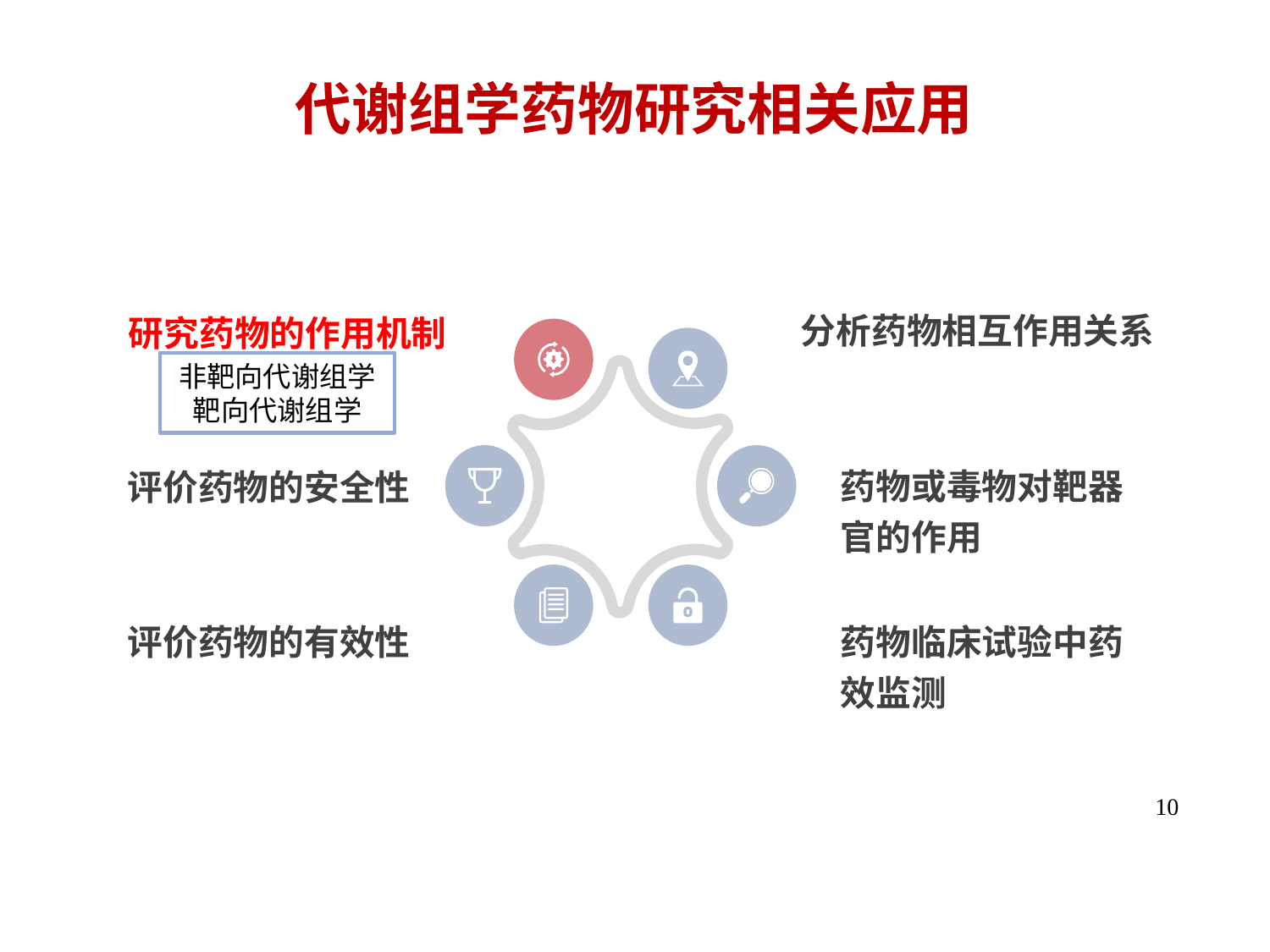

代谢组学药物研究相关应用

分析药物相互作用关系
研究药物的作用机制

非靶向代谢组学
靶向代谢组学
药物或毒物对靶器官的作用
评价药物的安全性
评价药物的有效性
药物临床试验中药效监测
10